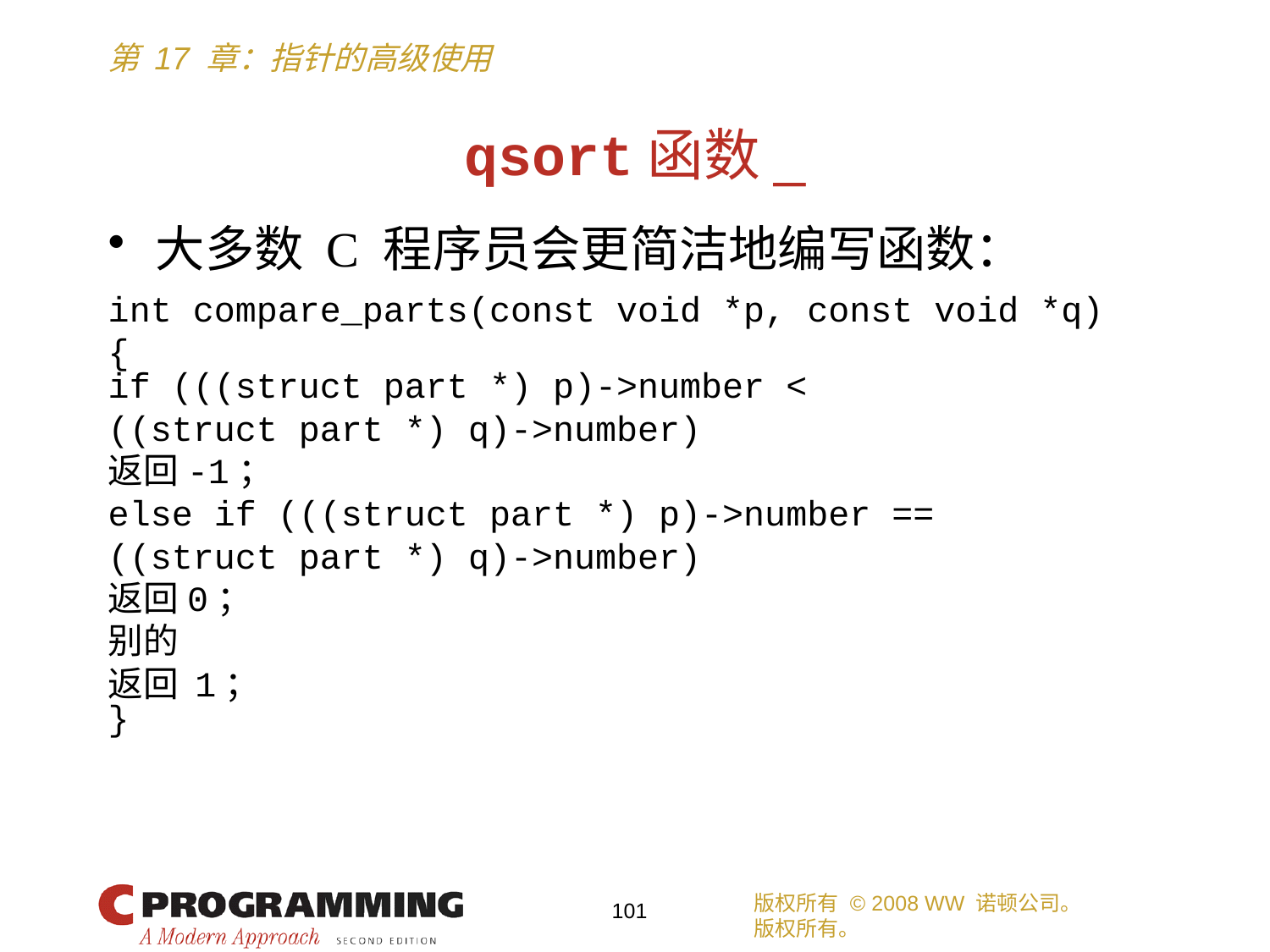

# qsort函数_
大多数 C 程序员会更简洁地编写函数：
int compare_parts(const void *p, const void *q)
{
if (((struct part *) p)->number <
((struct part *) q)->number)
返回-1；
else if (((struct part *) p)->number ==
((struct part *) q)->number)
返回0；
别的
返回 1；
}
版权所有 © 2008 WW 诺顿公司。
版权所有。
101